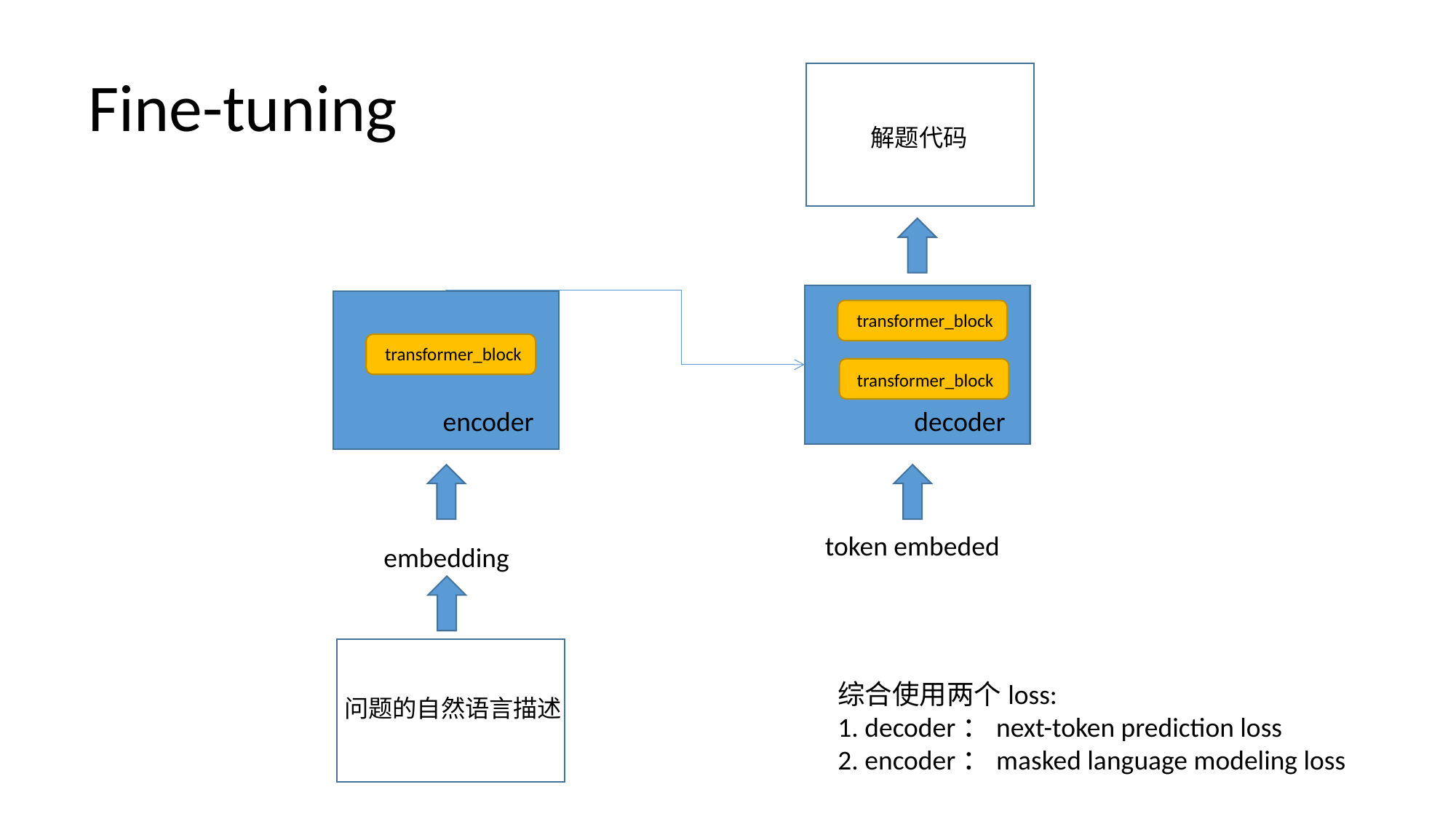

# Fine-tuning

解题代码

transformer_block

transformer_block

transformer_block
encoder
decoder

token embeded
embedding

综合使用两个loss:
1. decoder：next-token prediction loss
2. encoder：masked language modeling loss
问题的自然语言描述